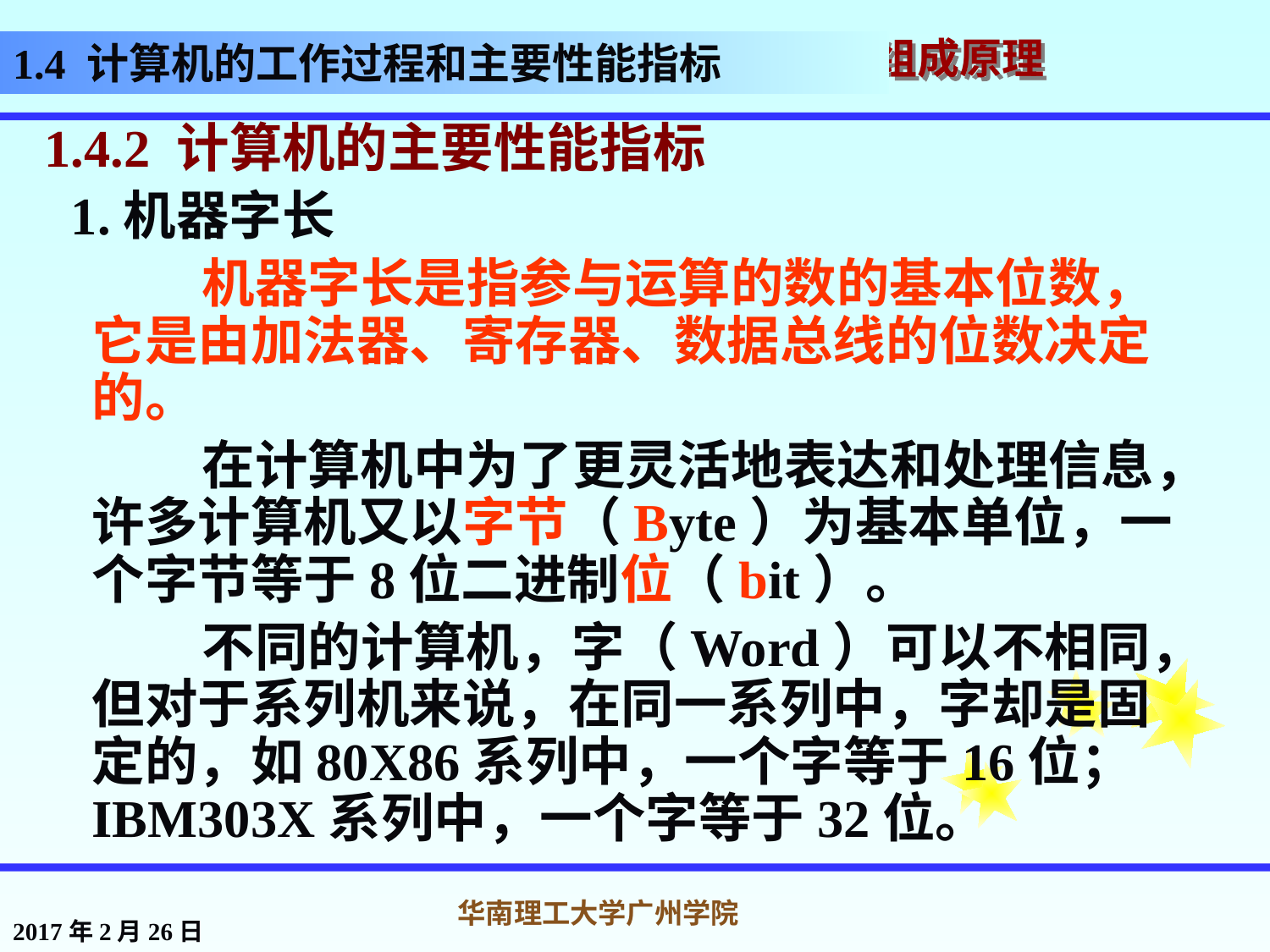

1.4 计算机的工作过程和主要性能指标
1.4.2 计算机的主要性能指标
  1.机器字长
            机器字长是指参与运算的数的基本位数，它是由加法器、寄存器、数据总线的位数决定的。
            在计算机中为了更灵活地表达和处理信息，许多计算机又以字节（Byte）为基本单位，一个字节等于8位二进制位（bit）。
            不同的计算机，字（Word）可以不相同，但对于系列机来说，在同一系列中，字却是固定的，如80X86系列中，一个字等于16位；IBM303X系列中，一个字等于32位。
2017年2月26日